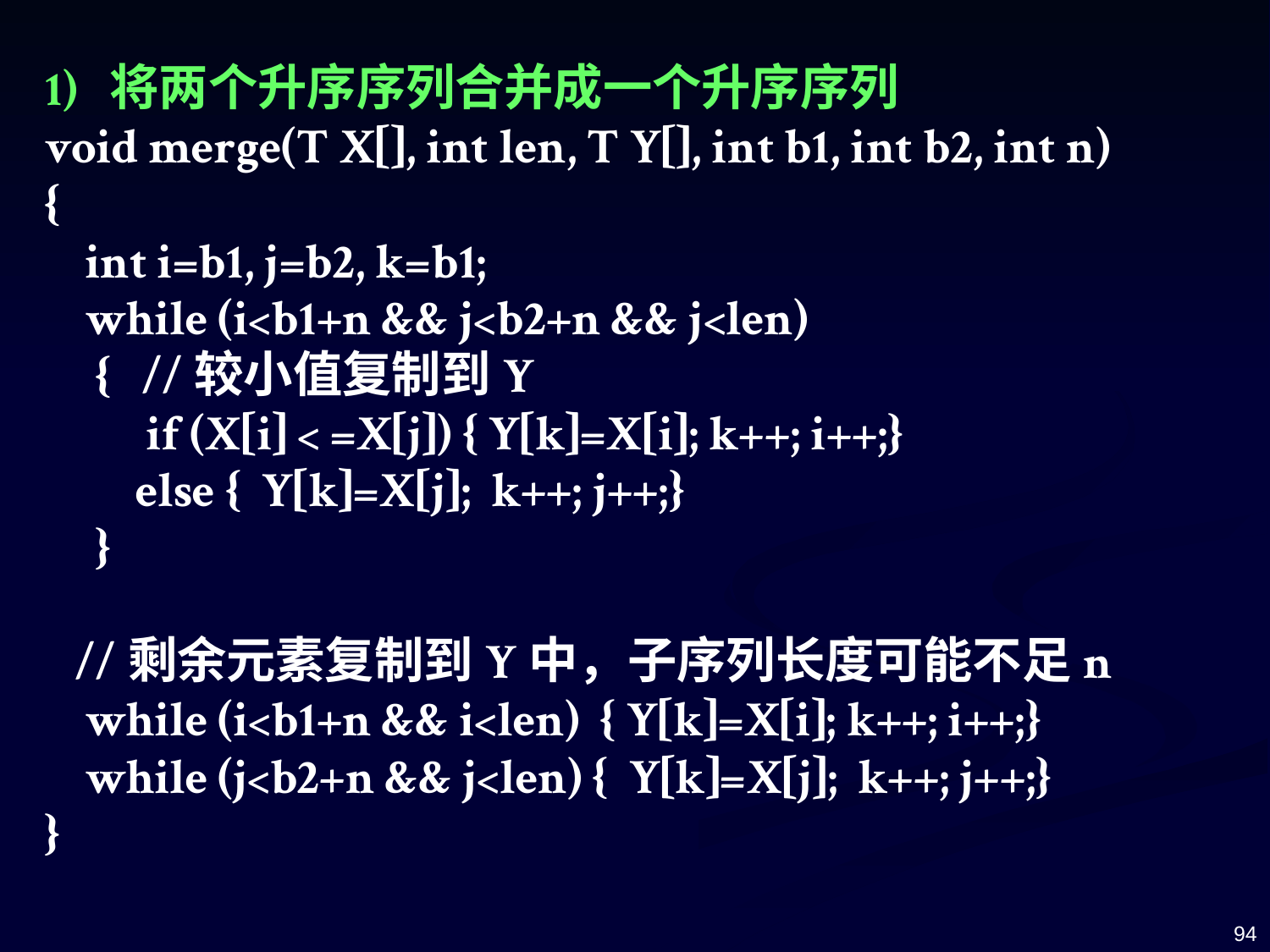

1)  将两个升序序列合并成一个升序序列
void merge(T X[], int len, T Y[], int b1, int b2, int n)
{
    int i=b1, j=b2, k=b1;
    while (i<b1+n && j<b2+n && j<len)
     {   //较小值复制到Y
          if (X[i] < =X[j]) { Y[k]=X[i]; k++; i++;}
         else {  Y[k]=X[j];  k++; j++;}
     }

   //剩余元素复制到Y中，子序列长度可能不足n
    while (i<b1+n && i<len)  { Y[k]=X[i]; k++; i++;}
    while (j<b2+n && j<len) {  Y[k]=X[j];  k++; j++;}
}
94